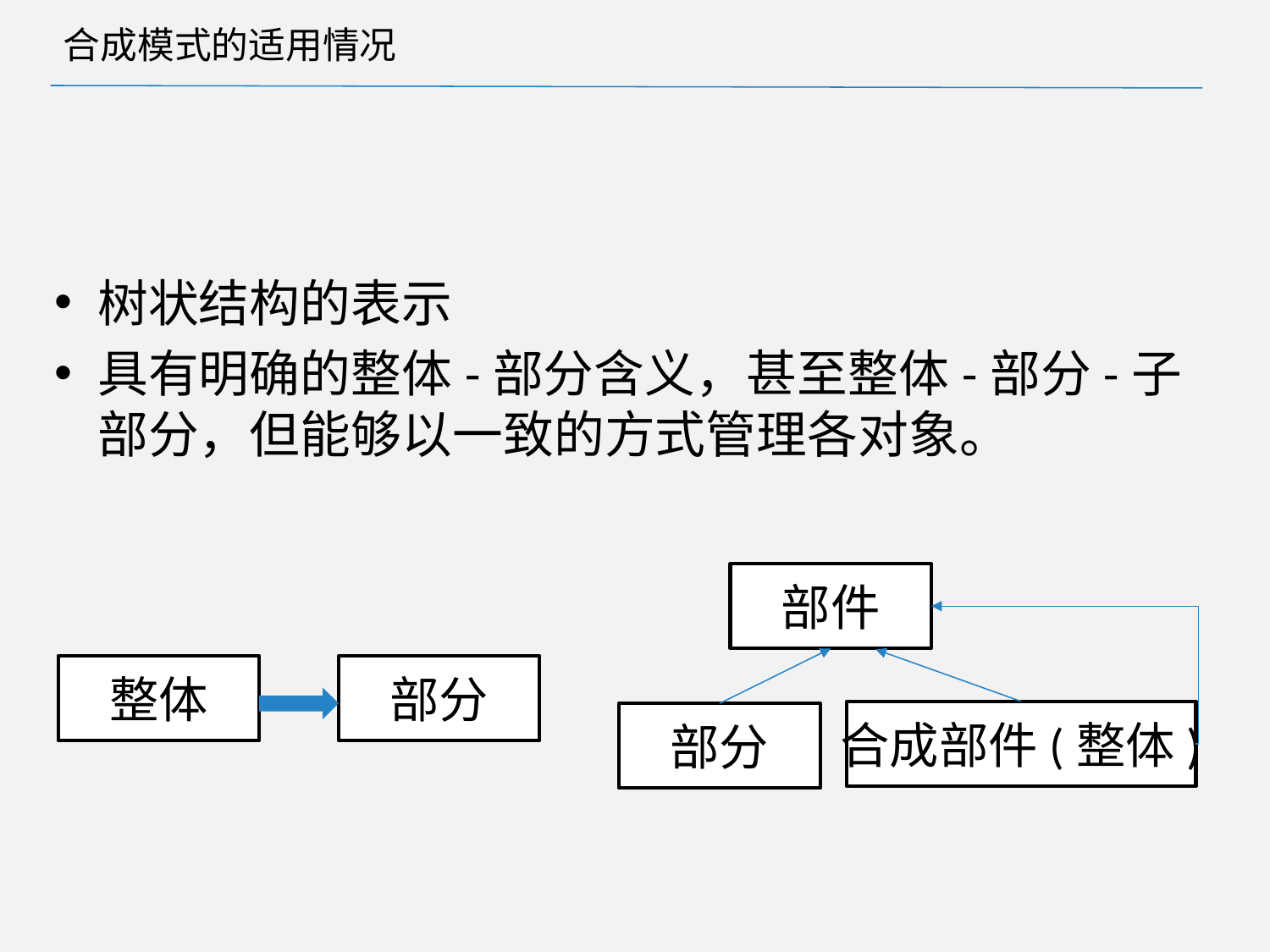

# 合成模式的适用情况
树状结构的表示
具有明确的整体-部分含义，甚至整体-部分-子部分，但能够以一致的方式管理各对象。

部件
整体
部分

合成部件(整体)
部分